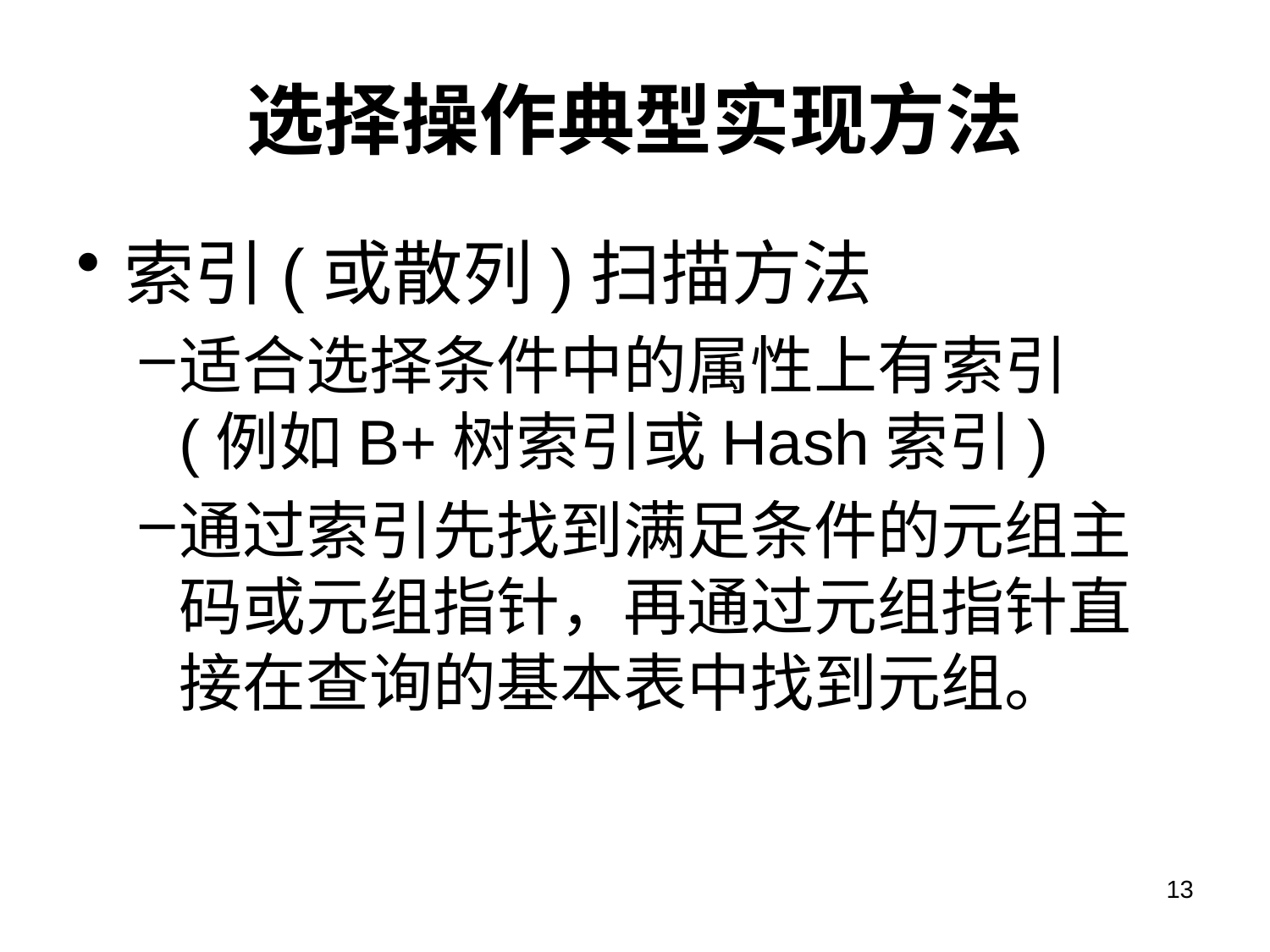

# 选择操作典型实现方法
索引(或散列)扫描方法
适合选择条件中的属性上有索引
(例如B+树索引或Hash索引)
通过索引先找到满足条件的元组主码或元组指针，再通过元组指针直接在查询的基本表中找到元组。

13